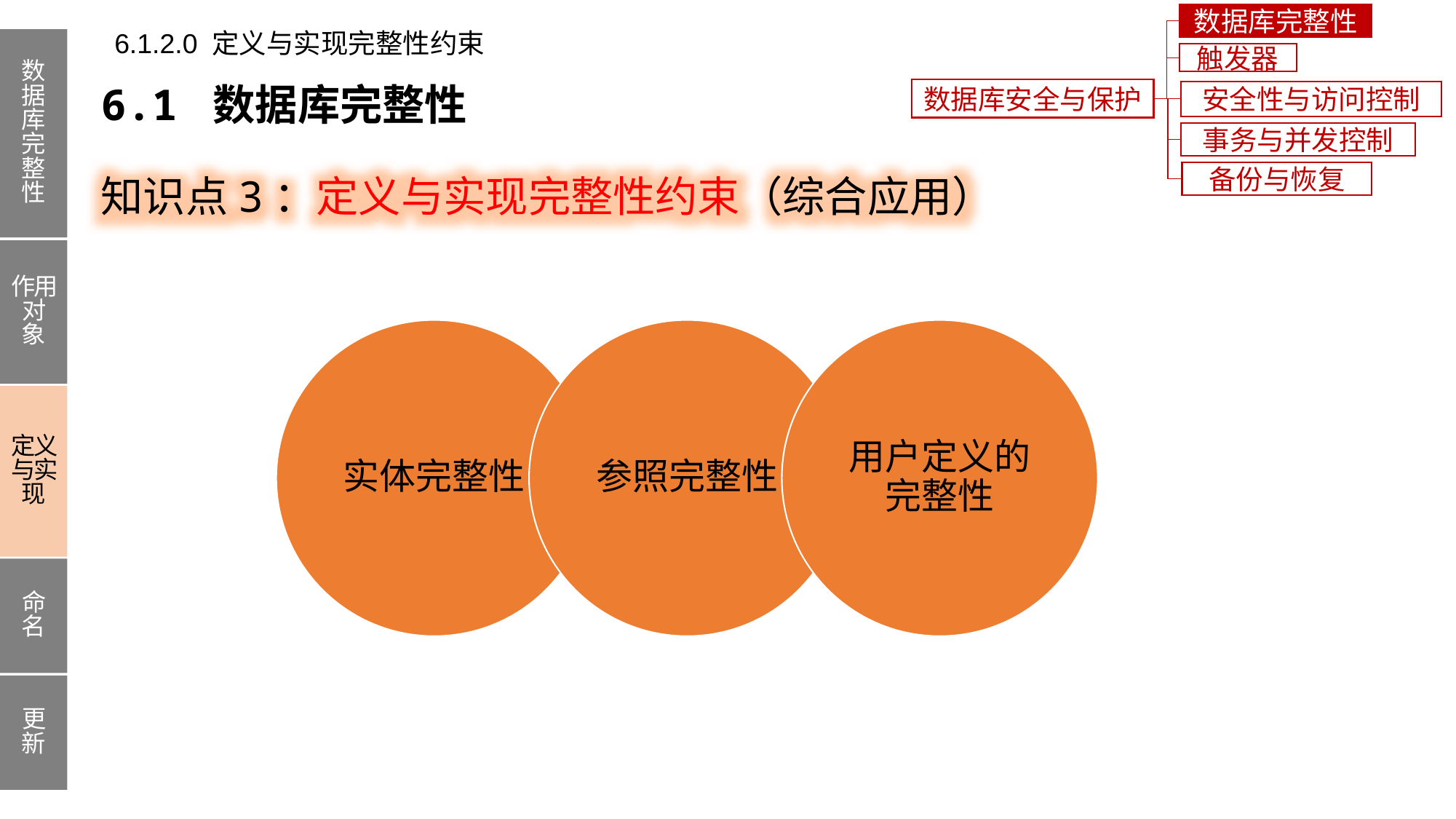

数据库完整性
6.1.2.0 定义与实现完整性约束
数据库完整性
作用对象
定义与实现
命名
更新
触发器
6.1 数据库完整性
数据库安全与保护
安全性与访问控制
事务与并发控制
知识点3：定义与实现完整性约束（综合应用）
备份与恢复
实体完整性
参照完整性
用户定义的完整性